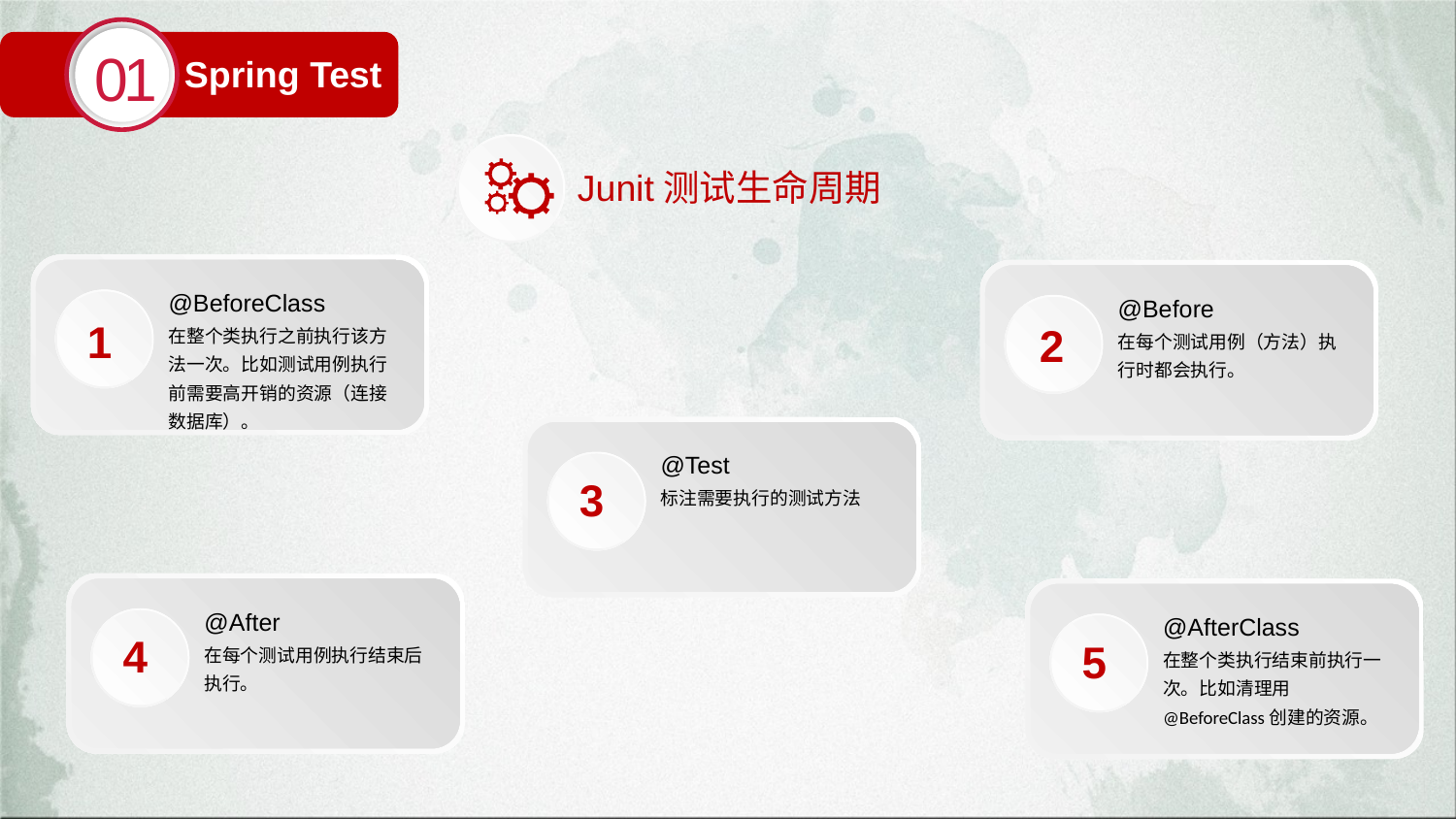

01

Spring Test

Junit测试生命周期

@BeforeClass
在整个类执行之前执行该方法一次。比如测试用例执行前需要高开销的资源（连接数据库）。

1
@Before
在每个测试用例（方法）执行时都会执行。

2

@Test
标注需要执行的测试方法

3

@After
在每个测试用例执行结束后执行。

4
@AfterClass
在整个类执行结束前执行一次。比如清理用@BeforeClass创建的资源。

5